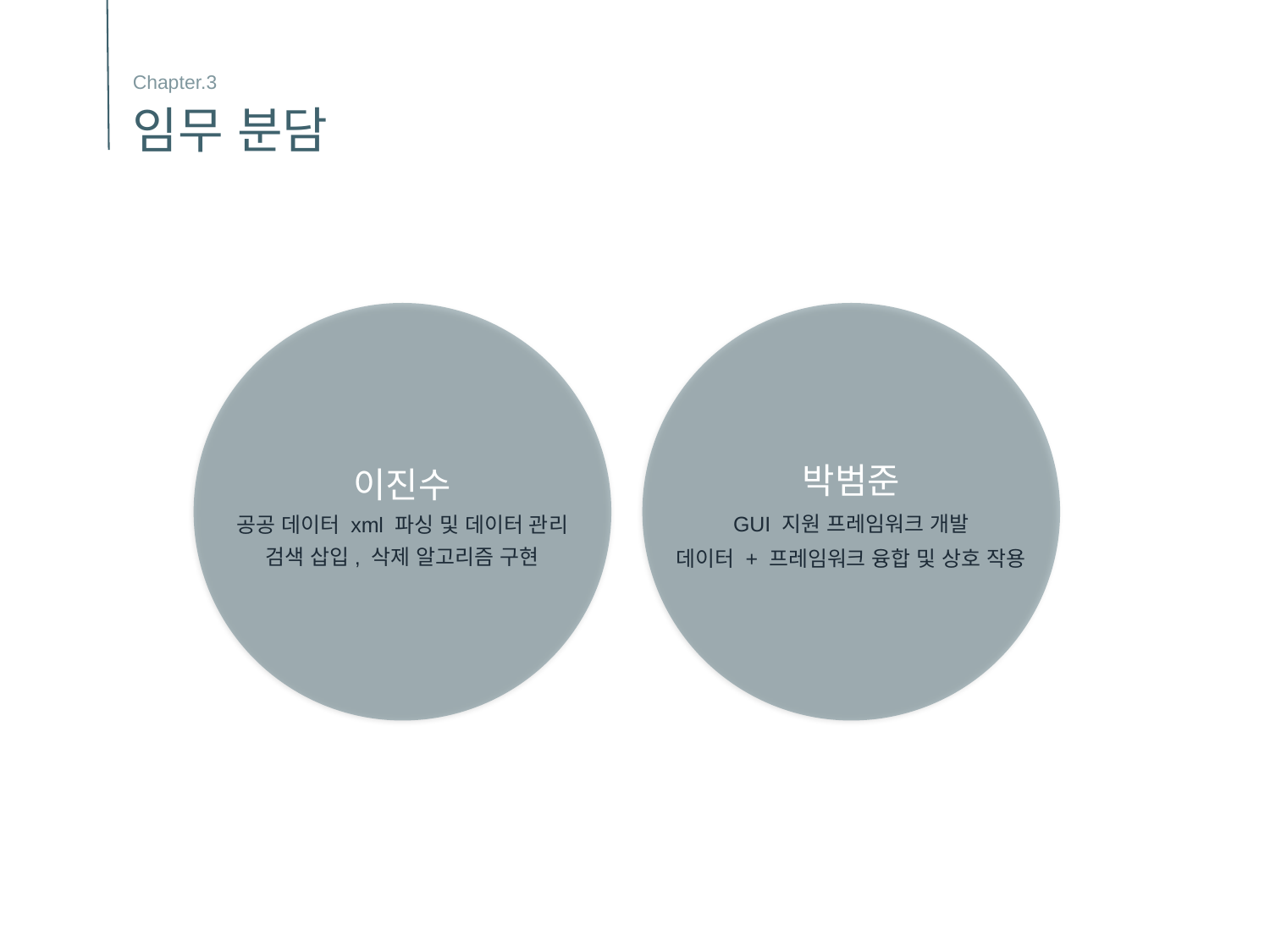

Chapter.3
임무 분담
박범준
GUI 지원 프레임워크 개발
데이터 + 프레임워크 융합 및 상호 작용
이진수
공공 데이터 xml 파싱 및 데이터 관리
검색 삽입, 삭제 알고리즘 구현